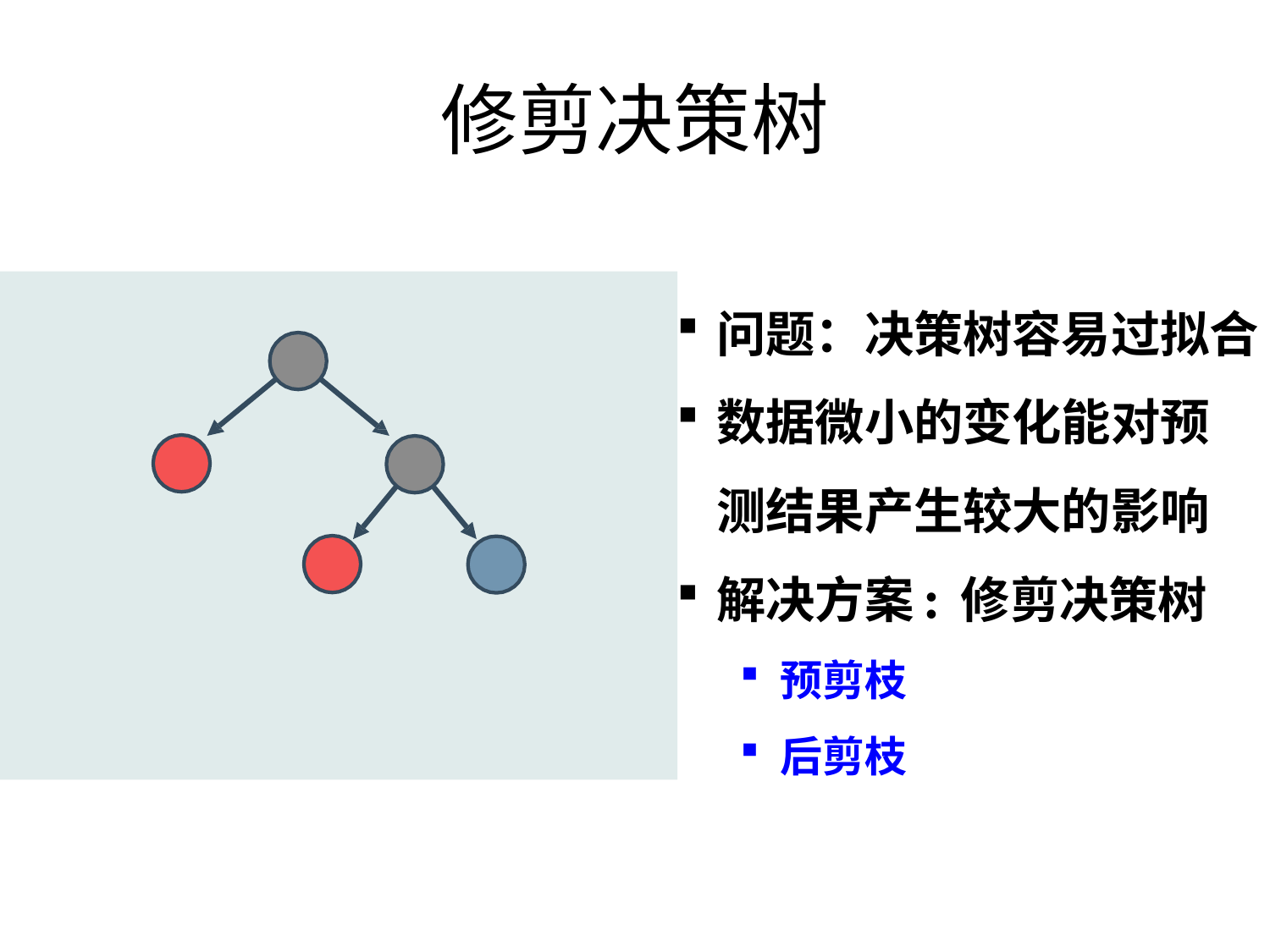

# 修剪决策树

问题：决策树容易过拟合
数据微小的变化能对预测结果产生较大的影响
解决方案: 修剪决策树
预剪枝
后剪枝